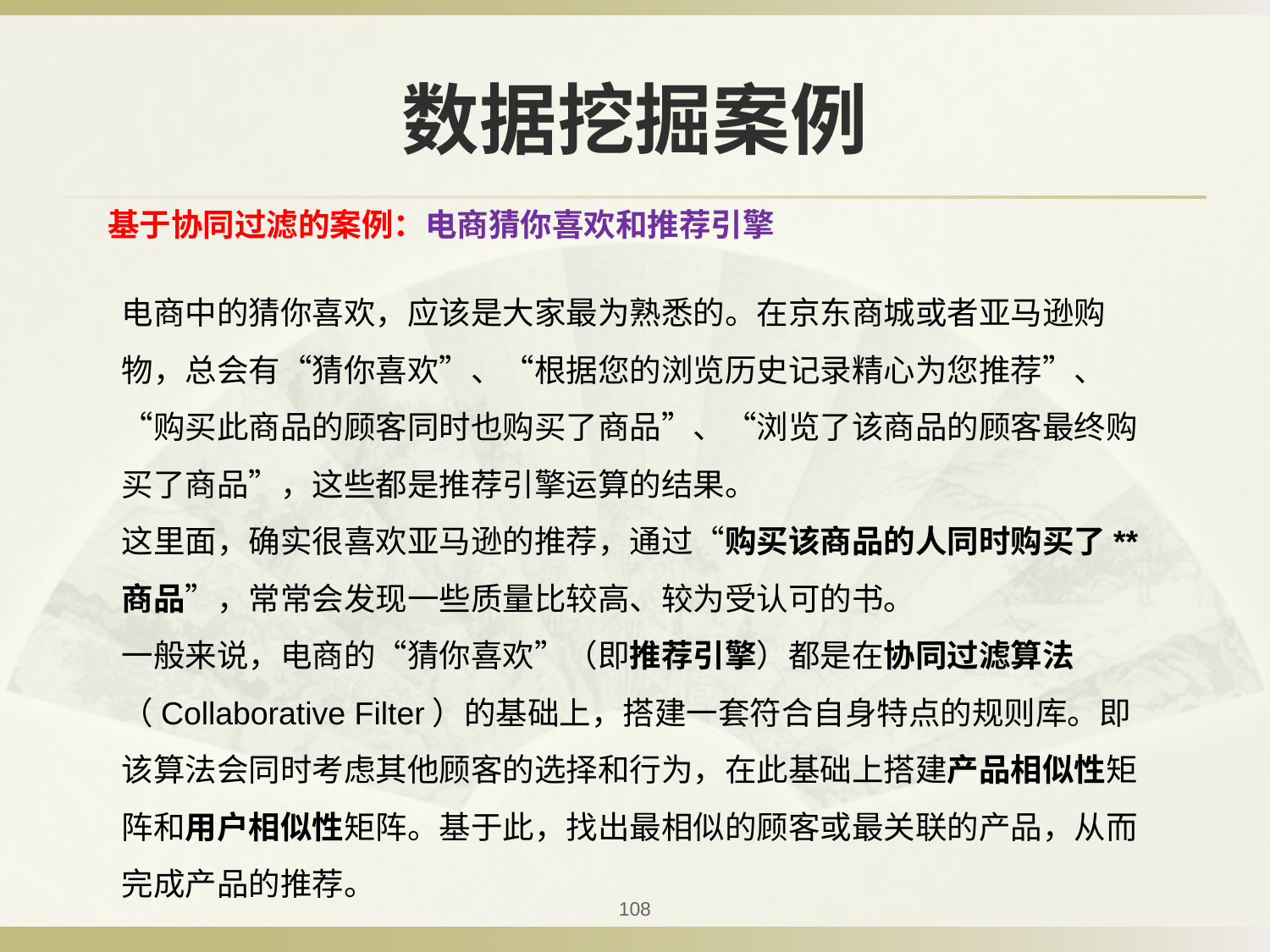

# 数据挖掘案例
基于协同过滤的案例：电商猜你喜欢和推荐引擎
电商中的猜你喜欢，应该是大家最为熟悉的。在京东商城或者亚马逊购物，总会有“猜你喜欢”、“根据您的浏览历史记录精心为您推荐”、“购买此商品的顾客同时也购买了商品”、“浏览了该商品的顾客最终购买了商品”，这些都是推荐引擎运算的结果。
这里面，确实很喜欢亚马逊的推荐，通过“购买该商品的人同时购买了**商品”，常常会发现一些质量比较高、较为受认可的书。 
一般来说，电商的“猜你喜欢”（即推荐引擎）都是在协同过滤算法（Collaborative Filter）的基础上，搭建一套符合自身特点的规则库。即该算法会同时考虑其他顾客的选择和行为，在此基础上搭建产品相似性矩阵和用户相似性矩阵。基于此，找出最相似的顾客或最关联的产品，从而完成产品的推荐。
108